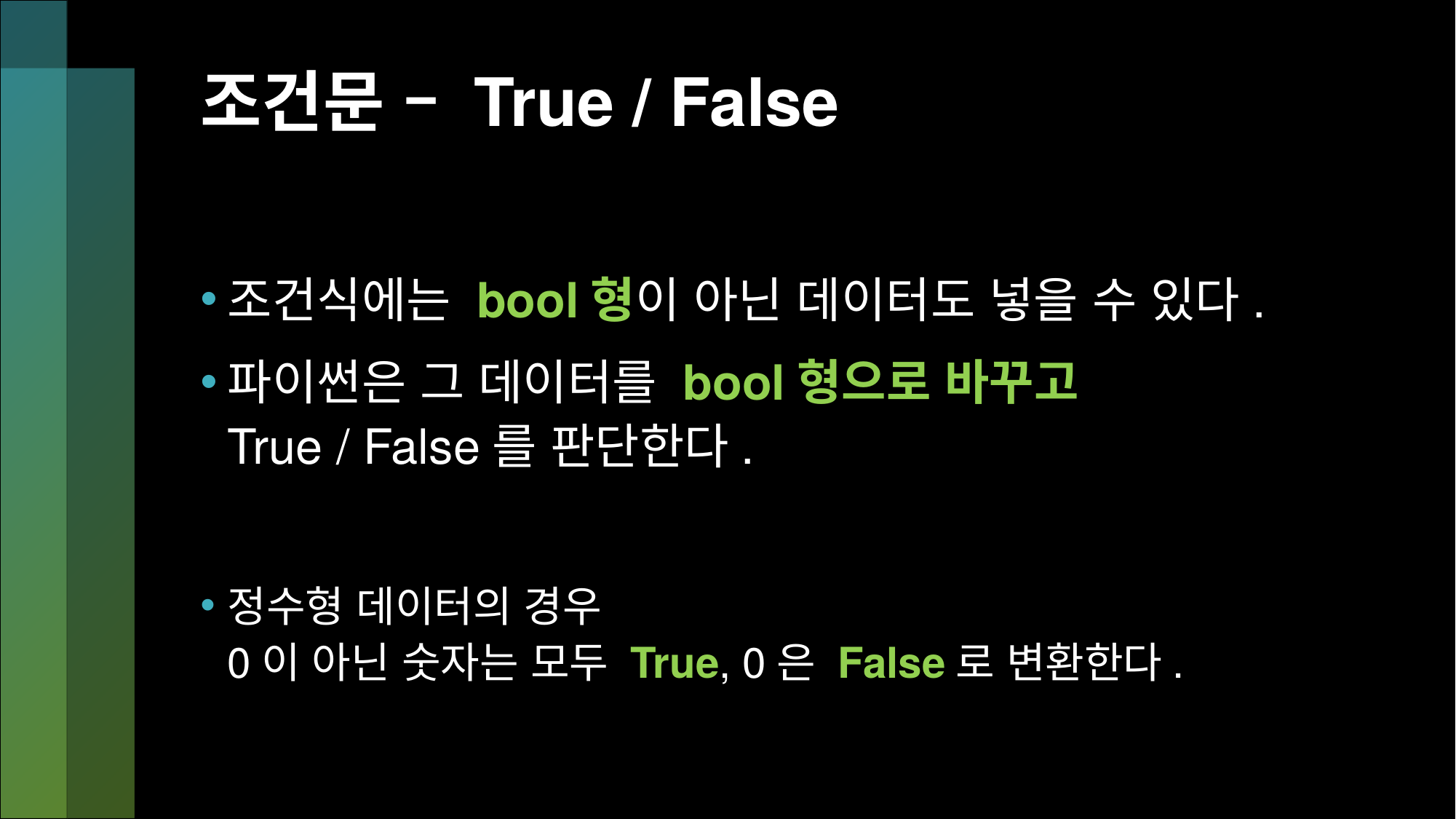

# 조건문 – True / False
조건식에는 bool형이 아닌 데이터도 넣을 수 있다.
파이썬은 그 데이터를 bool형으로 바꾸고
True / False를 판단한다.

정수형 데이터의 경우
0이 아닌 숫자는 모두 True, 0은 False로 변환한다.